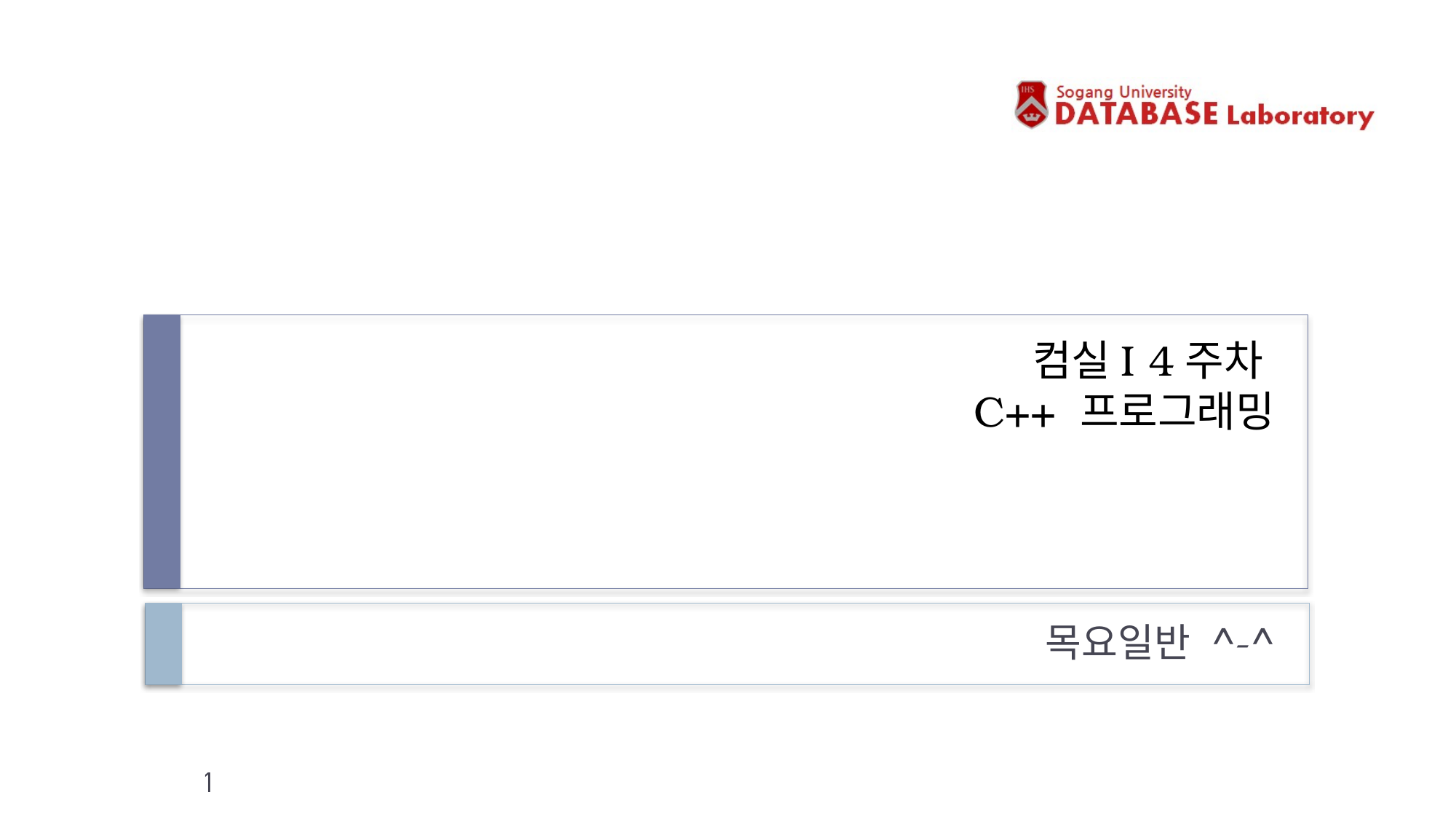

# 컴실I 4주차 C++ 프로그래밍
목요일반 ^-^
1